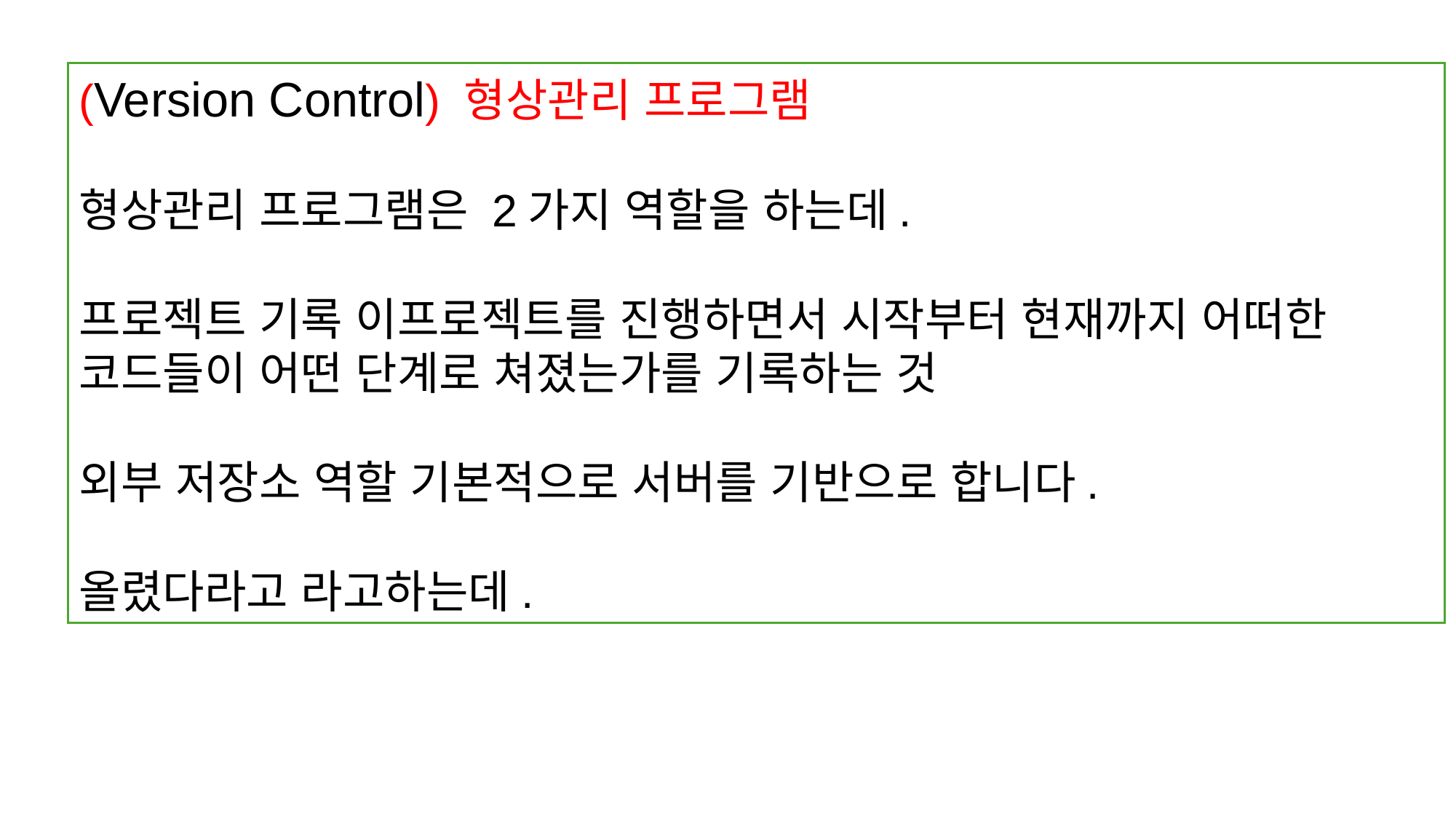

(Version Control) 형상관리 프로그램

형상관리 프로그램은 2가지 역할을 하는데.

프로젝트 기록 이프로젝트를 진행하면서 시작부터 현재까지 어떠한 코드들이 어떤 단계로 쳐졌는가를 기록하는 것

외부 저장소 역할 기본적으로 서버를 기반으로 합니다.

올렸다라고 라고하는데.